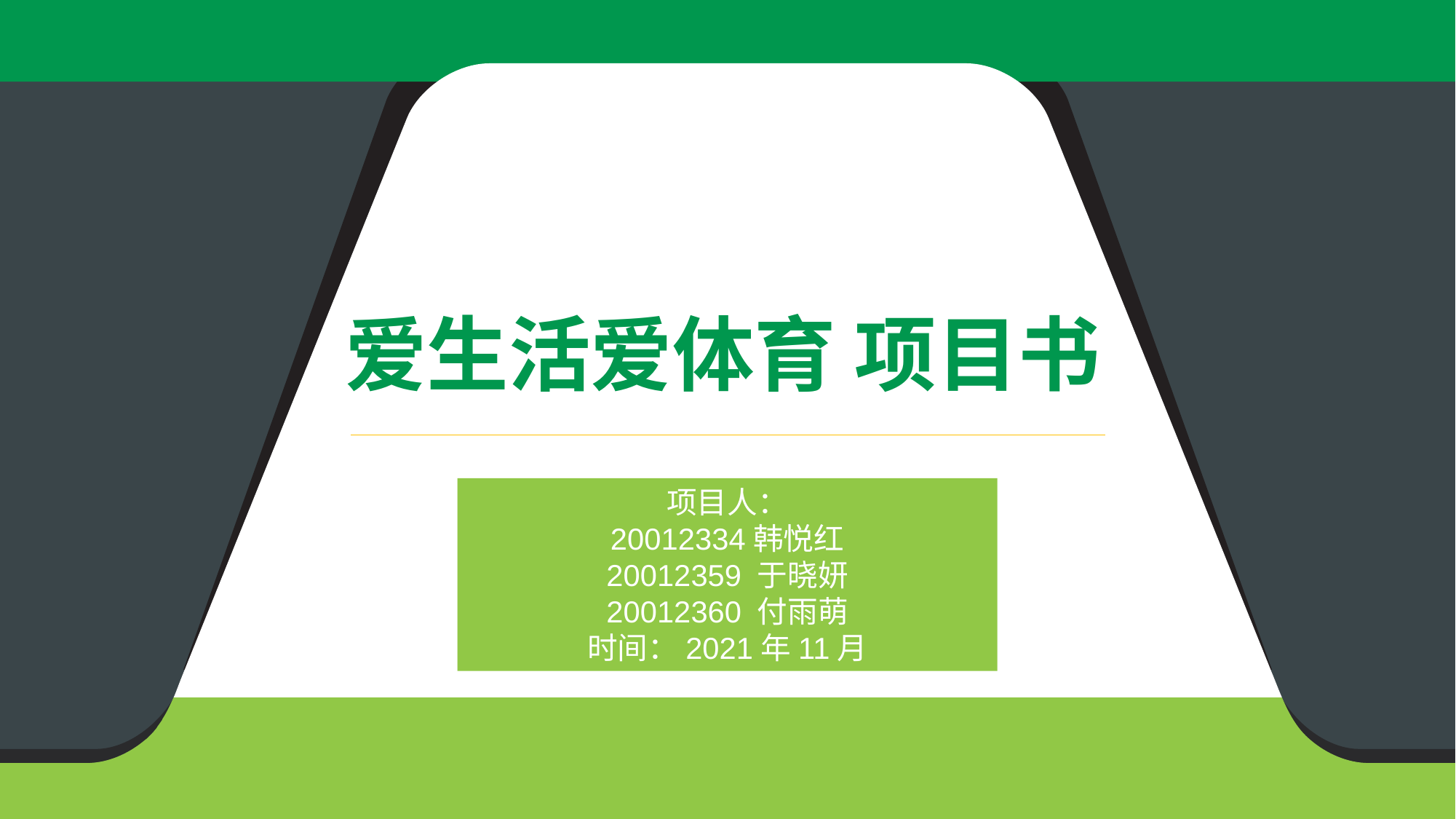

爱生活爱体育 项目书
项目人：
20012334韩悦红
20012359 于晓妍
20012360 付雨萌
时间：2021年11月